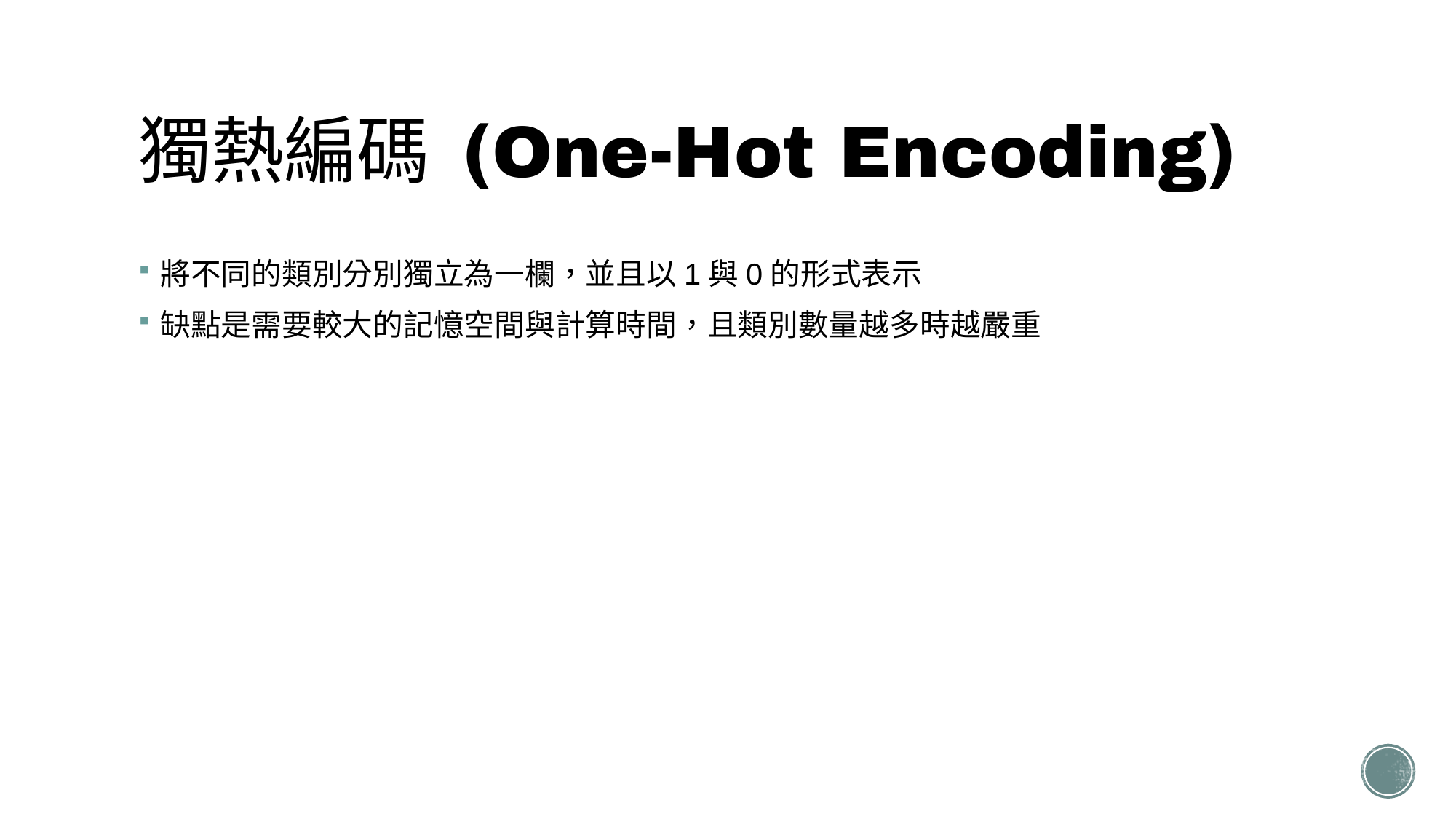

# 獨熱編碼 (One-Hot Encoding)
將不同的類別分別獨立為一欄，並且以1與0的形式表示
缺點是需要較大的記憶空間與計算時間，且類別數量越多時越嚴重